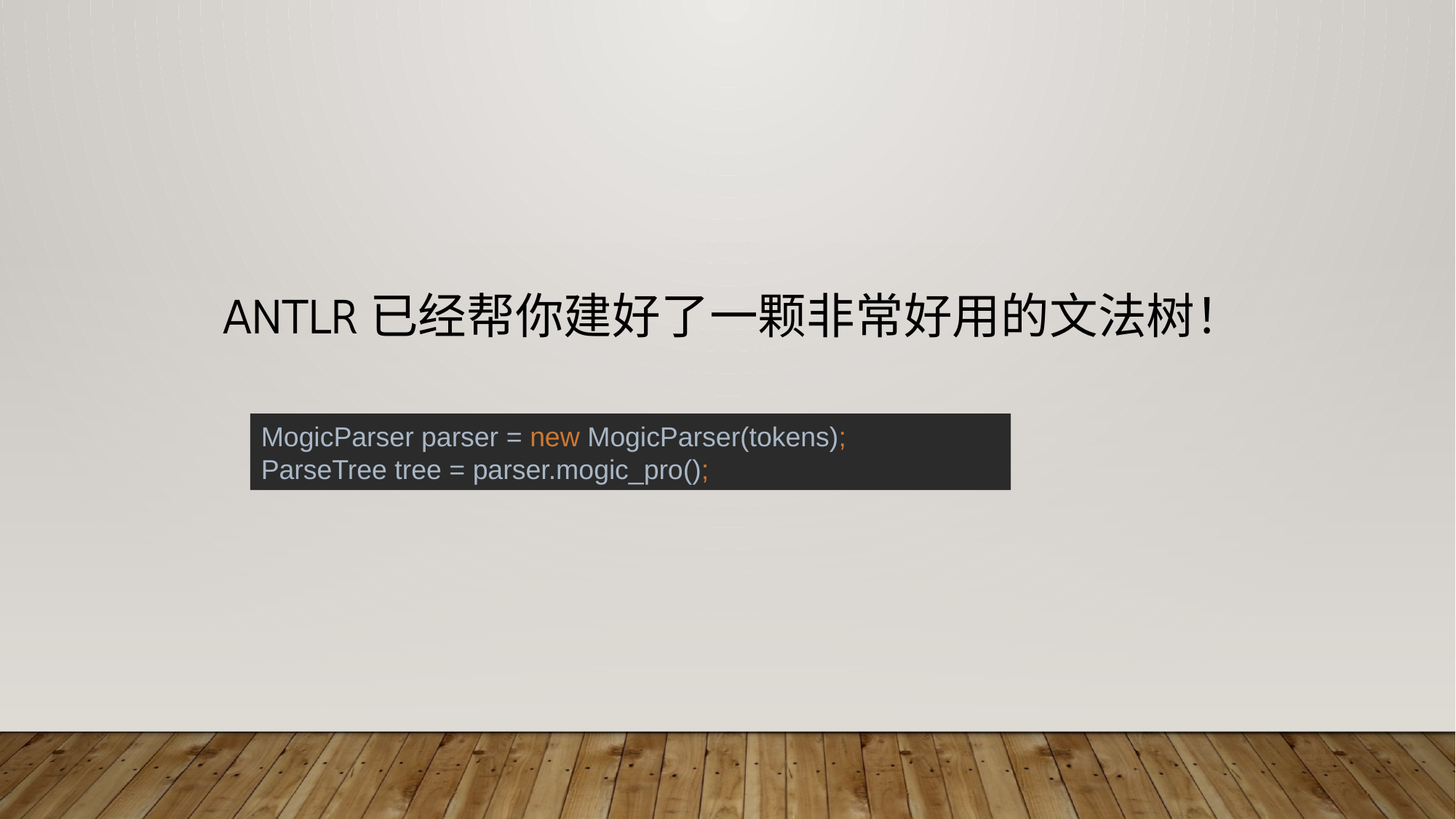

# ANTLR已经帮你建好了一颗非常好用的文法树！

MogicParser parser = new MogicParser(tokens);
ParseTree tree = parser.mogic_pro();